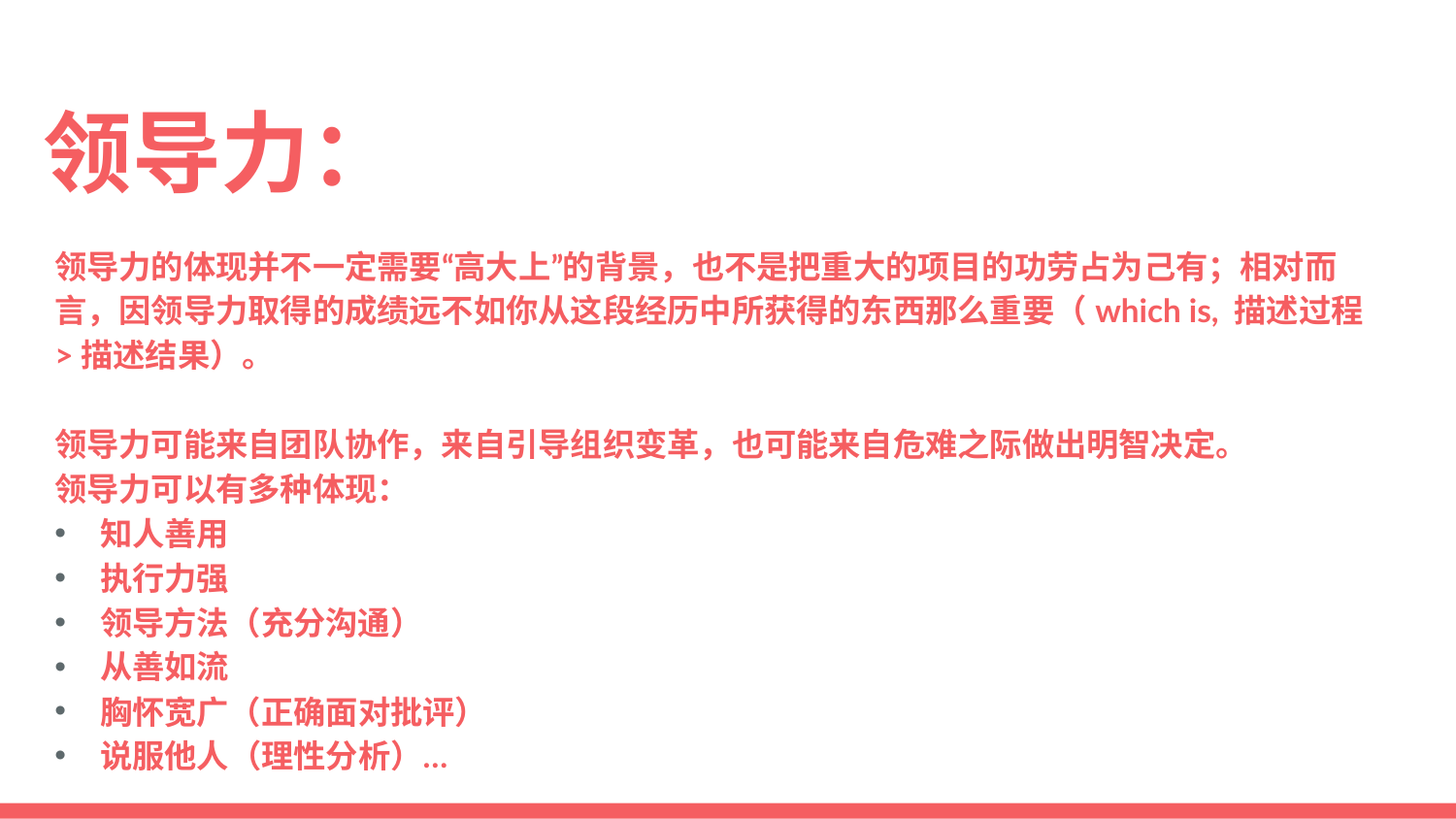

# 领导力：
领导力的体现并不一定需要“高大上”的背景，也不是把重大的项目的功劳占为己有；相对而言，因领导力取得的成绩远不如你从这段经历中所获得的东西那么重要（which is, 描述过程>描述结果）。

领导力可能来自团队协作，来自引导组织变革，也可能来自危难之际做出明智决定。
领导力可以有多种体现：
知人善用
执行力强
领导方法（充分沟通）
从善如流
胸怀宽广（正确面对批评）
说服他人（理性分析）…